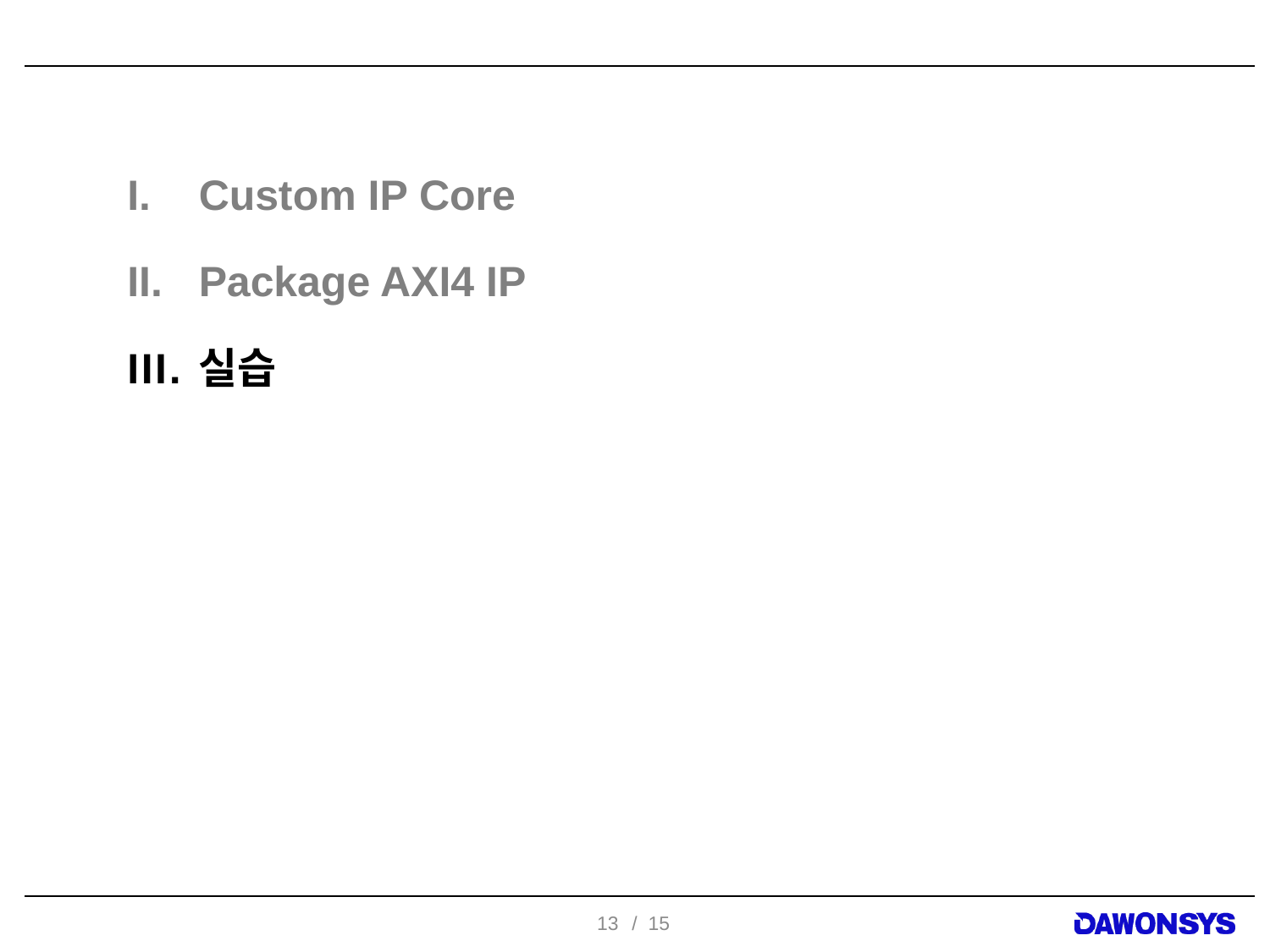

Custom IP Core
Package AXI4 IP
실습

13
/  15